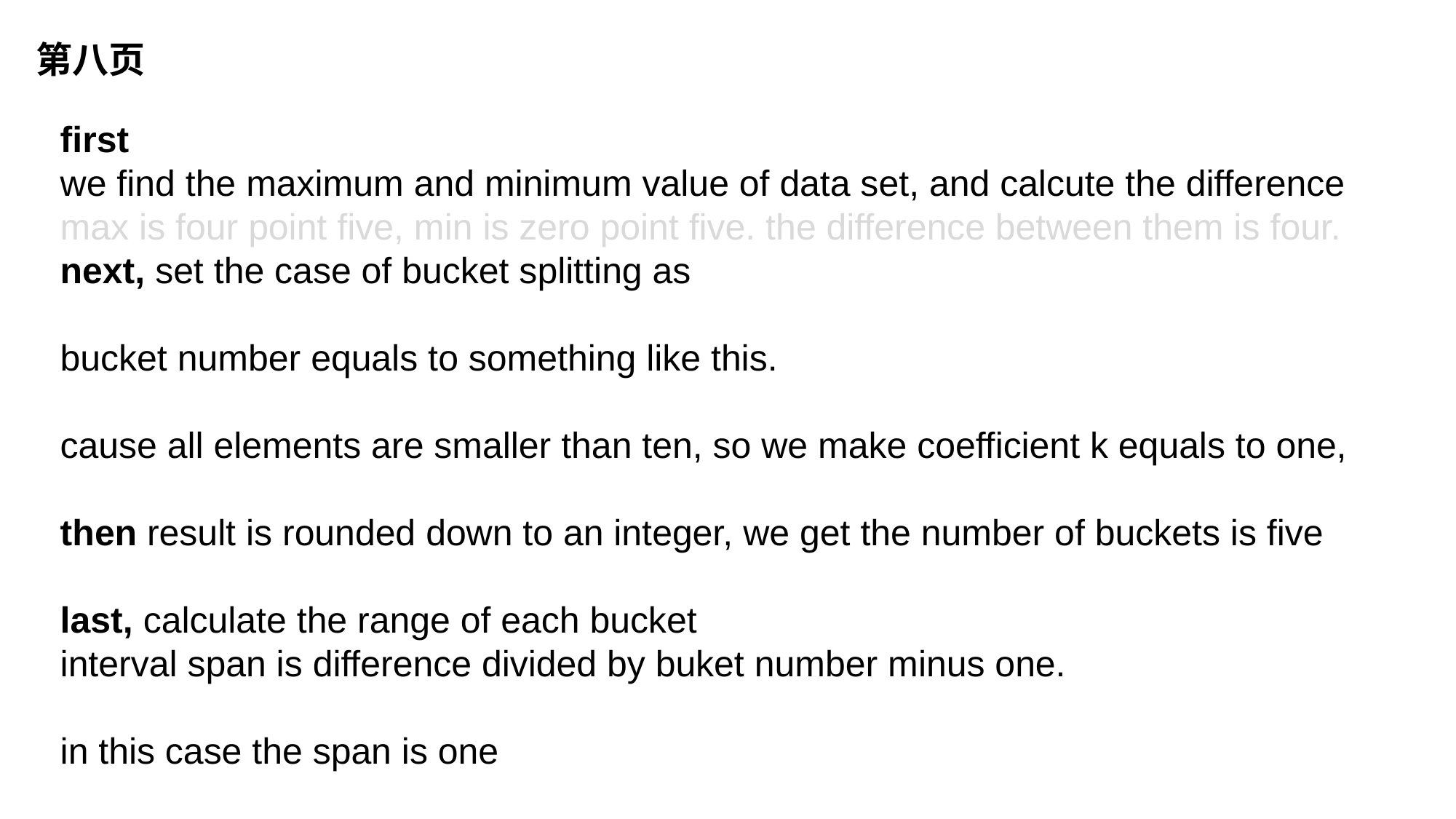

第八页
first
we find the maximum and minimum value of data set, and calcute the difference
max is four point five, min is zero point five. the difference between them is four.
next, set the case of bucket splitting as

bucket number equals to something like this.

cause all elements are smaller than ten, so we make coefficient k equals to one,

then result is rounded down to an integer, we get the number of buckets is five

last, calculate the range of each bucket
interval span is difference divided by buket number minus one.

in this case the span is one

除以 divide by
minus
add plus

subtract
multiply